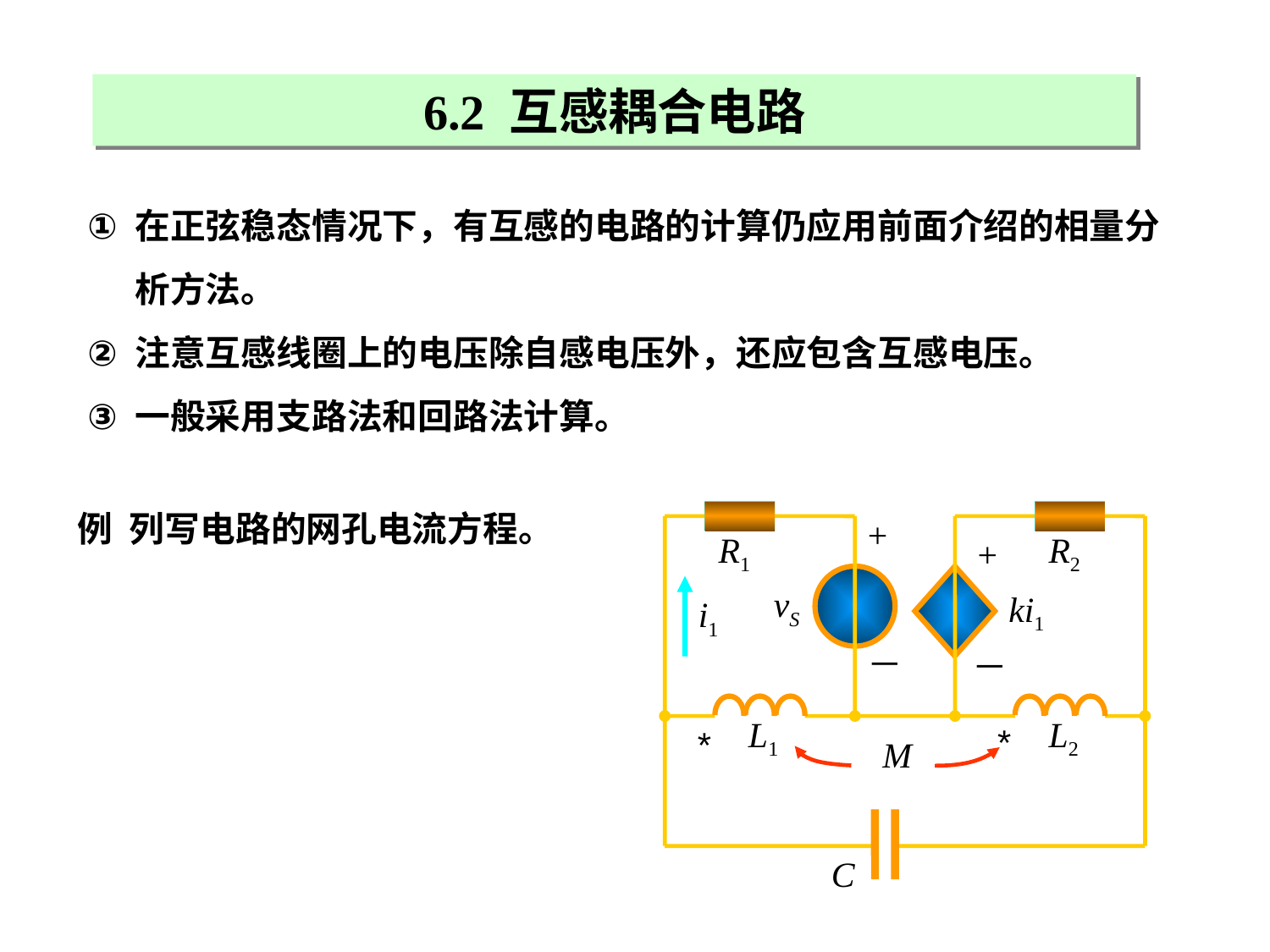

6.2 互感耦合电路
在正弦稳态情况下，有互感的电路的计算仍应用前面介绍的相量分析方法。
注意互感线圈上的电压除自感电压外，还应包含互感电压。
一般采用支路法和回路法计算。
列写电路的网孔电流方程。
例

+

R1
R2
+

vS
ki1
i1
－
－

L1
L2
*

*

M

C